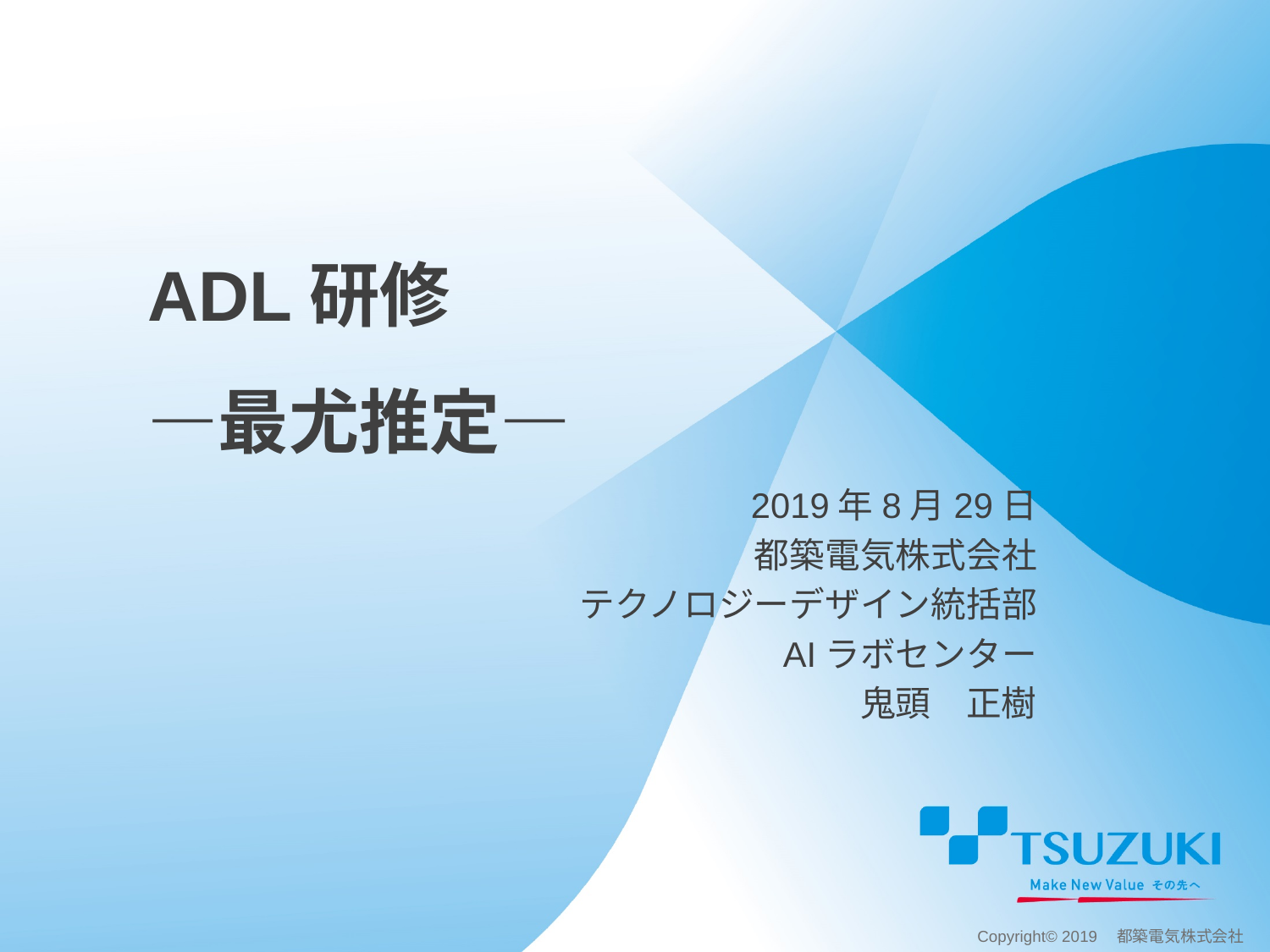

# ADL研修 ―最尤推定―
2019年8月29日
都築電気株式会社
テクノロジーデザイン統括部
AIラボセンター
鬼頭　正樹

Copyright© 2019　都築電気株式会社